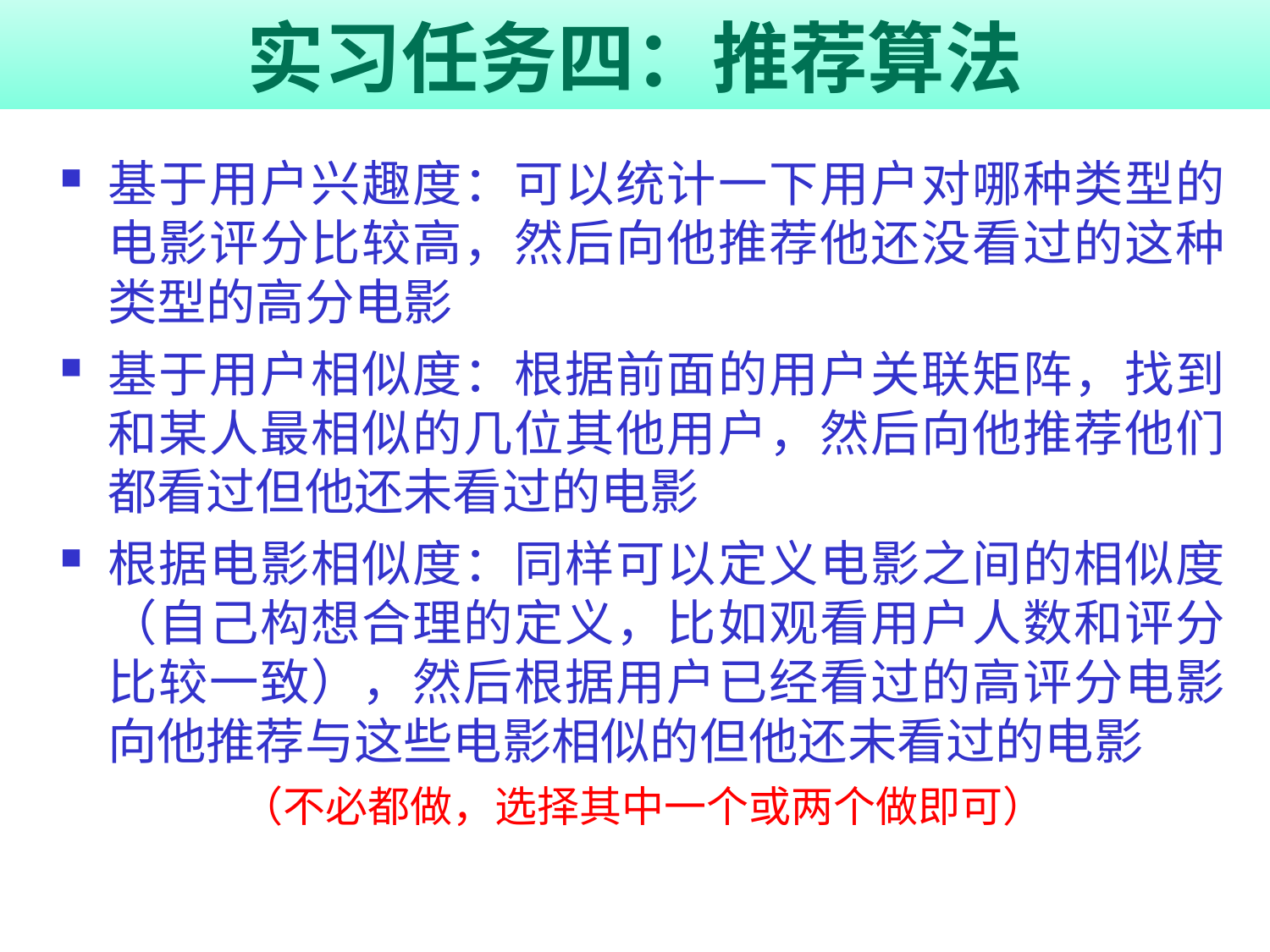

# 实习任务四：推荐算法
基于用户兴趣度：可以统计一下用户对哪种类型的电影评分比较高，然后向他推荐他还没看过的这种类型的高分电影
基于用户相似度：根据前面的用户关联矩阵，找到和某人最相似的几位其他用户，然后向他推荐他们都看过但他还未看过的电影
根据电影相似度：同样可以定义电影之间的相似度（自己构想合理的定义，比如观看用户人数和评分比较一致），然后根据用户已经看过的高评分电影向他推荐与这些电影相似的但他还未看过的电影
（不必都做，选择其中一个或两个做即可）